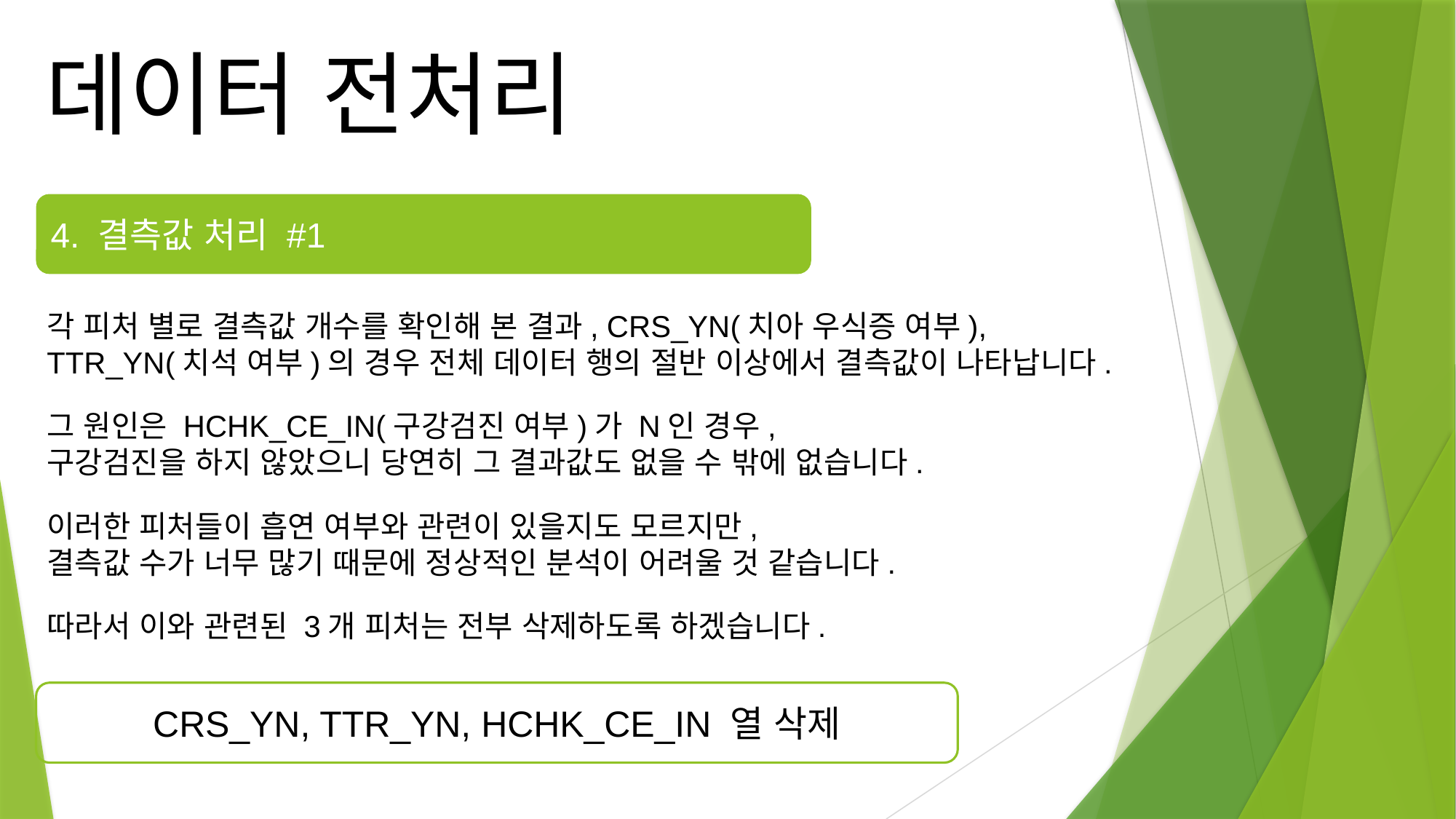

데이터 전처리

각 피처 별로 결측값 개수를 확인해 본 결과, CRS_YN(치아 우식증 여부),
TTR_YN(치석 여부)의 경우 전체 데이터 행의 절반 이상에서 결측값이 나타납니다.

그 원인은 HCHK_CE_IN(구강검진 여부)가 N인 경우,
구강검진을 하지 않았으니 당연히 그 결과값도 없을 수 밖에 없습니다.

이러한 피처들이 흡연 여부와 관련이 있을지도 모르지만,
결측값 수가 너무 많기 때문에 정상적인 분석이 어려울 것 같습니다.

따라서 이와 관련된 3개 피처는 전부 삭제하도록 하겠습니다.
4. 결측값 처리 #1
CRS_YN, TTR_YN, HCHK_CE_IN 열 삭제